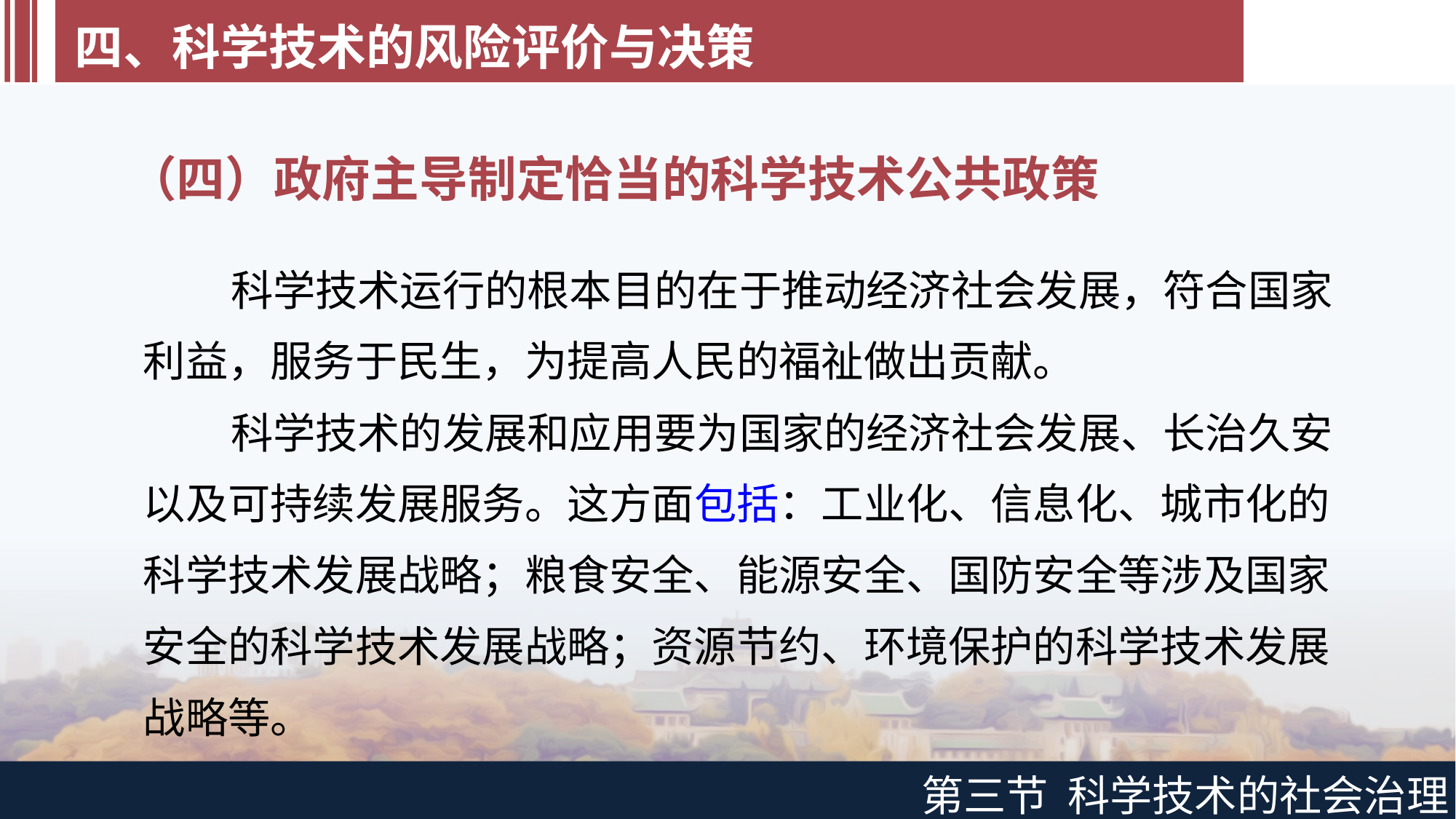

四、科学技术的风险评价与决策
（四）政府主导制定恰当的科学技术公共政策
科学技术运行的根本目的在于推动经济社会发展，符合国家利益，服务于民生，为提高人民的福祉做出贡献。
科学技术的发展和应用要为国家的经济社会发展、长治久安以及可持续发展服务。这方面包括：工业化、信息化、城市化的科学技术发展战略；粮食安全、能源安全、国防安全等涉及国家安全的科学技术发展战略；资源节约、环境保护的科学技术发展战略等。
第三节  科学技术的社会治理